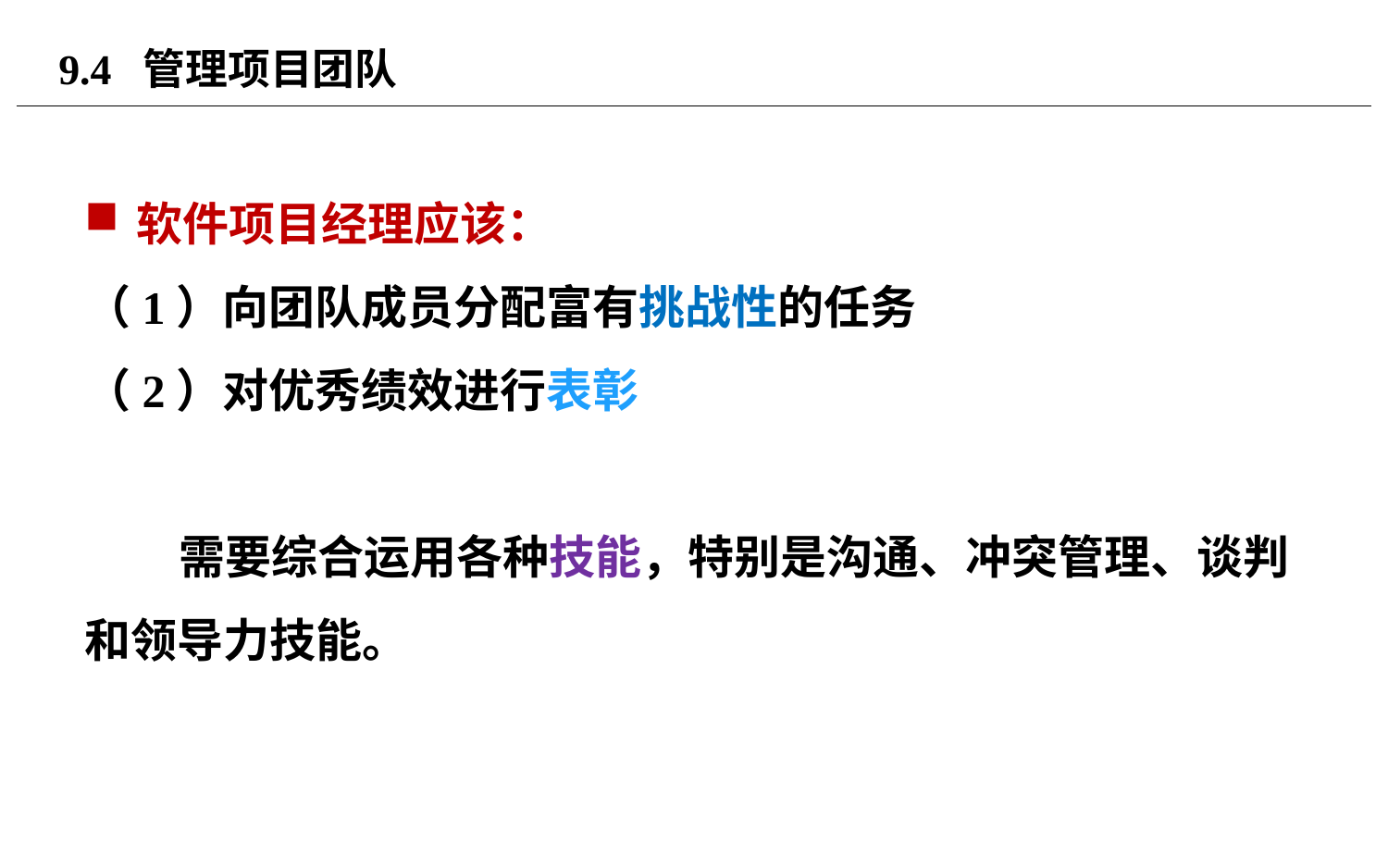

# 9.4  管理项目团队
软件项目经理应该：
（1）向团队成员分配富有挑战性的任务
（2）对优秀绩效进行表彰

        需要综合运用各种技能，特别是沟通、冲突管理、谈判和领导力技能。